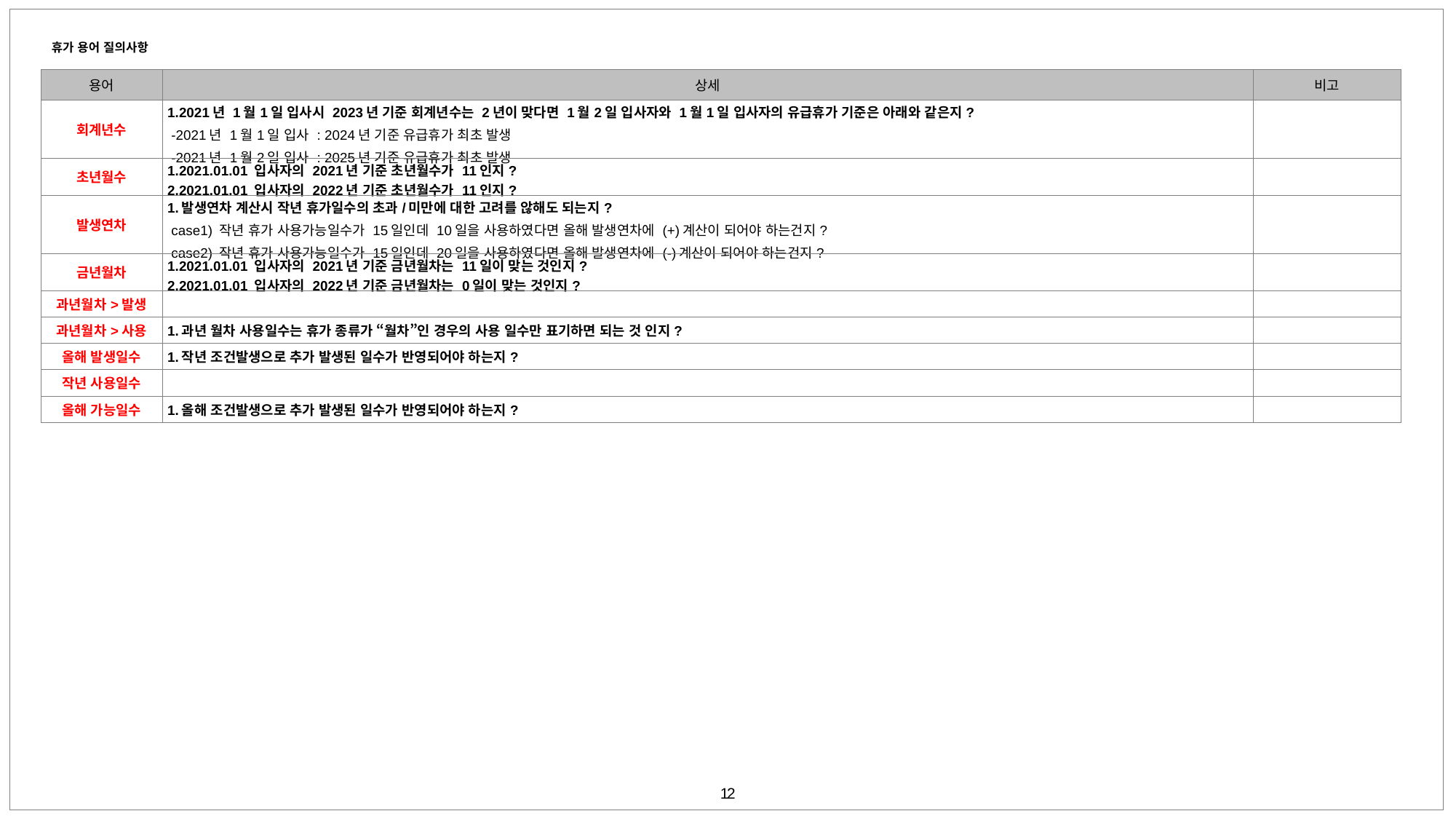

휴가 용어 질의사항
| 용어 | 상세 | 비고 |
| --- | --- | --- |
| 회계년수 | 1.2021년 1월1일 입사시 2023년 기준 회계년수는 2년이 맞다면 1월2일 입사자와 1월1일 입사자의 유급휴가 기준은 아래와 같은지? -2021년 1월1일 입사 : 2024년 기준 유급휴가 최초 발생 -2021년 1월2일 입사 : 2025년 기준 유급휴가 최초 발생 |  |
| 초년월수 | 1.2021.01.01 입사자의 2021년 기준 초년월수가 11인지? 2.2021.01.01 입사자의 2022년 기준 초년월수가 11인지? |  |
| 발생연차 | 1.발생연차 계산시 작년 휴가일수의 초과/미만에 대한 고려를 않해도 되는지? case1) 작년 휴가 사용가능일수가 15일인데 10일을 사용하였다면 올해 발생연차에 (+)계산이 되어야 하는건지? case2) 작년 휴가 사용가능일수가 15일인데 20일을 사용하였다면 올해 발생연차에 (-)계산이 되어야 하는건지? |  |
| 금년월차 | 1.2021.01.01 입사자의 2021년 기준 금년월차는 11일이 맞는 것인지? 2.2021.01.01 입사자의 2022년 기준 금년월차는 0일이 맞는 것인지? |  |
| 과년월차>발생 |  |  |
| 과년월차>사용 | 1.과년 월차 사용일수는 휴가 종류가 “월차”인 경우의 사용 일수만 표기하면 되는 것 인지? |  |
| 올해 발생일수 | 1.작년 조건발생으로 추가 발생된 일수가 반영되어야 하는지? |  |
| 작년 사용일수 |  |  |
| 올해 가능일수 | 1.올해 조건발생으로 추가 발생된 일수가 반영되어야 하는지? |  |